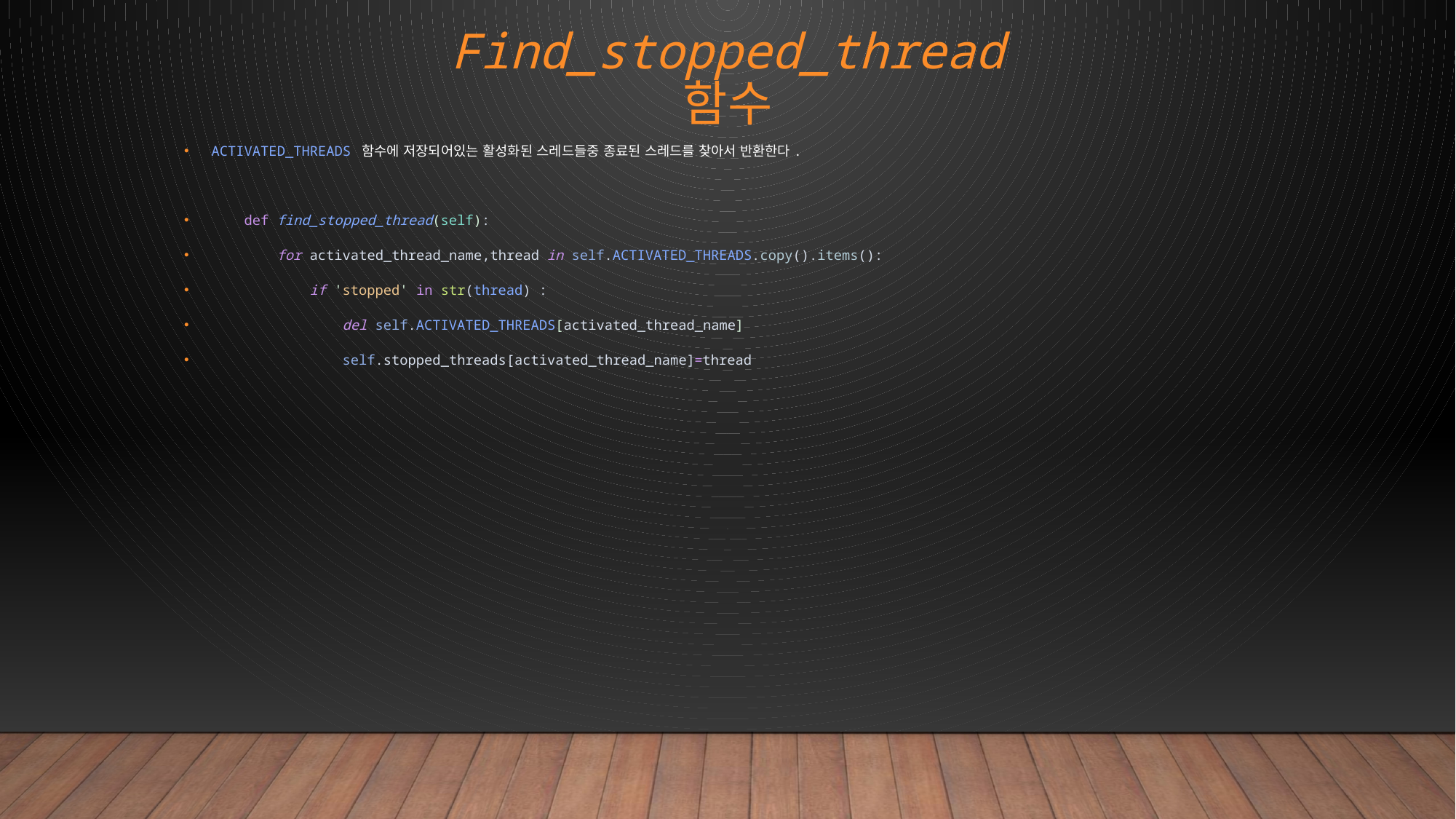

# Find_stopped_thread 함수
ACTIVATED_THREADS 함수에 저장되어있는 활성화된 스레드들중 종료된 스레드를 찾아서 반환한다.

    def find_stopped_thread(self):
        for activated_thread_name,thread in self.ACTIVATED_THREADS.copy().items():
            if 'stopped' in str(thread) :
                del self.ACTIVATED_THREADS[activated_thread_name]
                self.stopped_threads[activated_thread_name]=thread